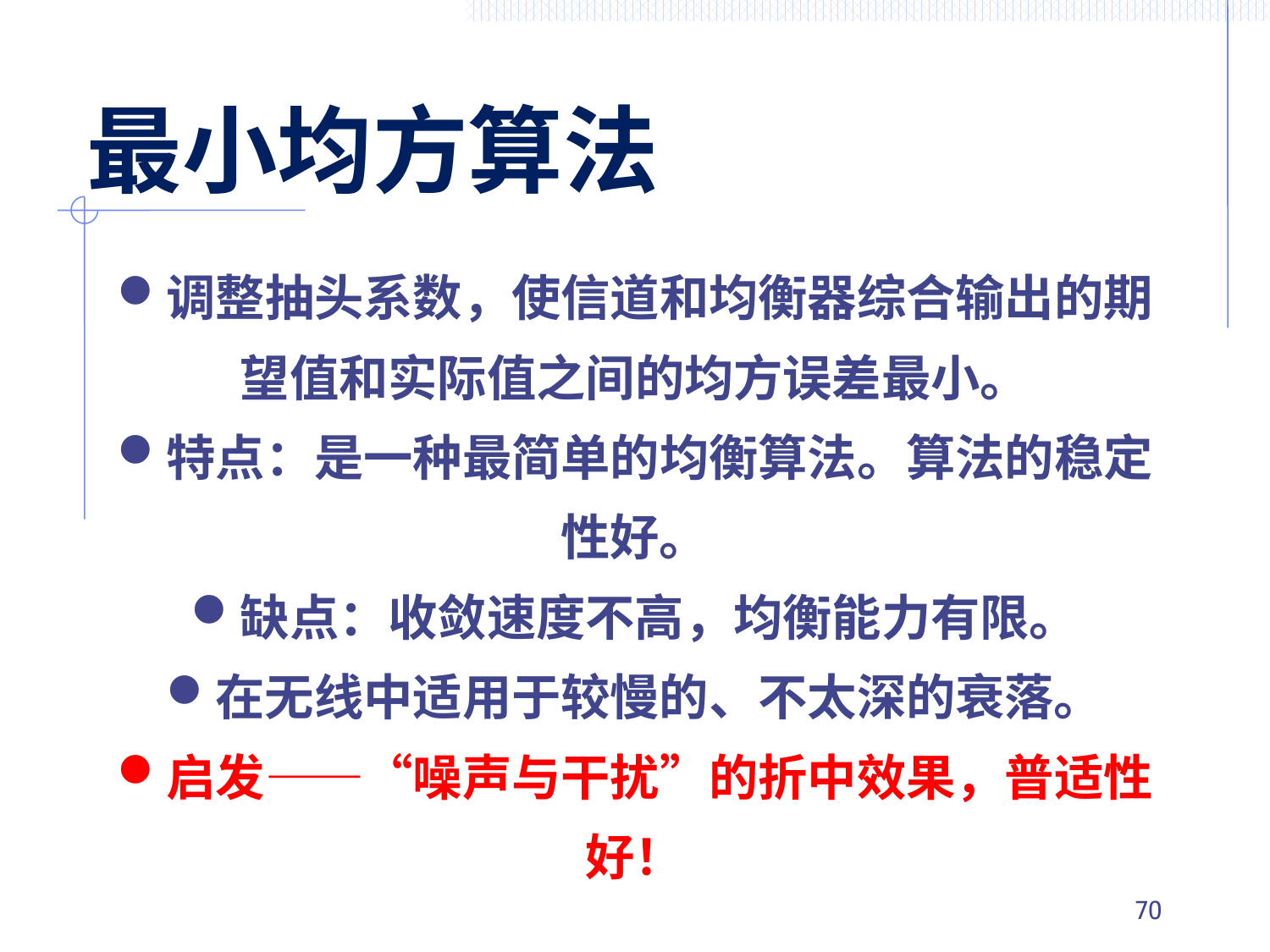

# 最小均方算法
调整抽头系数，使信道和均衡器综合输出的期望值和实际值之间的均方误差最小。
特点：是一种最简单的均衡算法。算法的稳定性好。
缺点：收敛速度不高，均衡能力有限。
在无线中适用于较慢的、不太深的衰落。
启发——“噪声与干扰”的折中效果，普适性好！
70